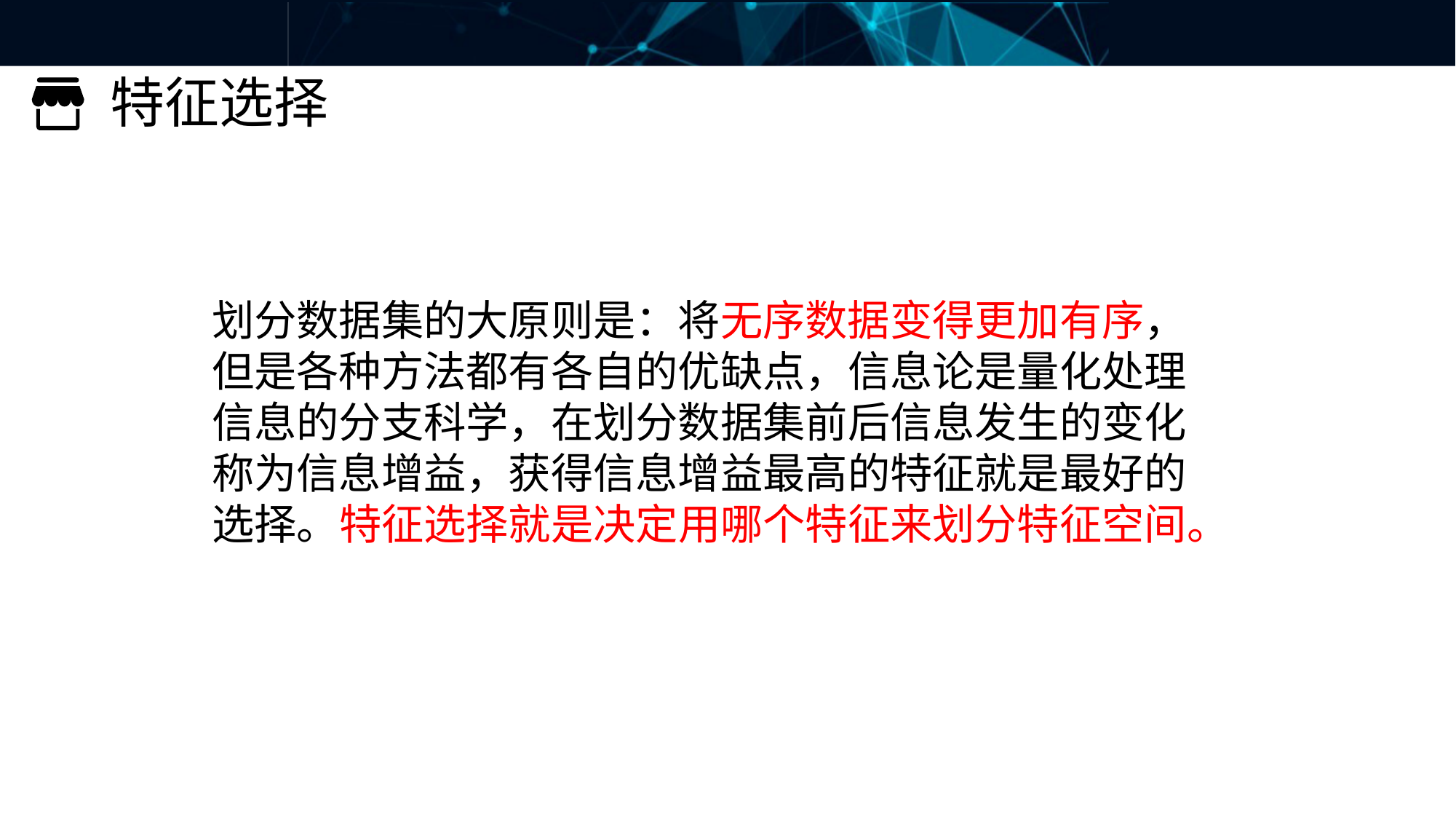

特征选择

划分数据集的大原则是：将无序数据变得更加有序，但是各种方法都有各自的优缺点，信息论是量化处理信息的分支科学，在划分数据集前后信息发生的变化称为信息增益，获得信息增益最高的特征就是最好的选择。特征选择就是决定用哪个特征来划分特征空间。